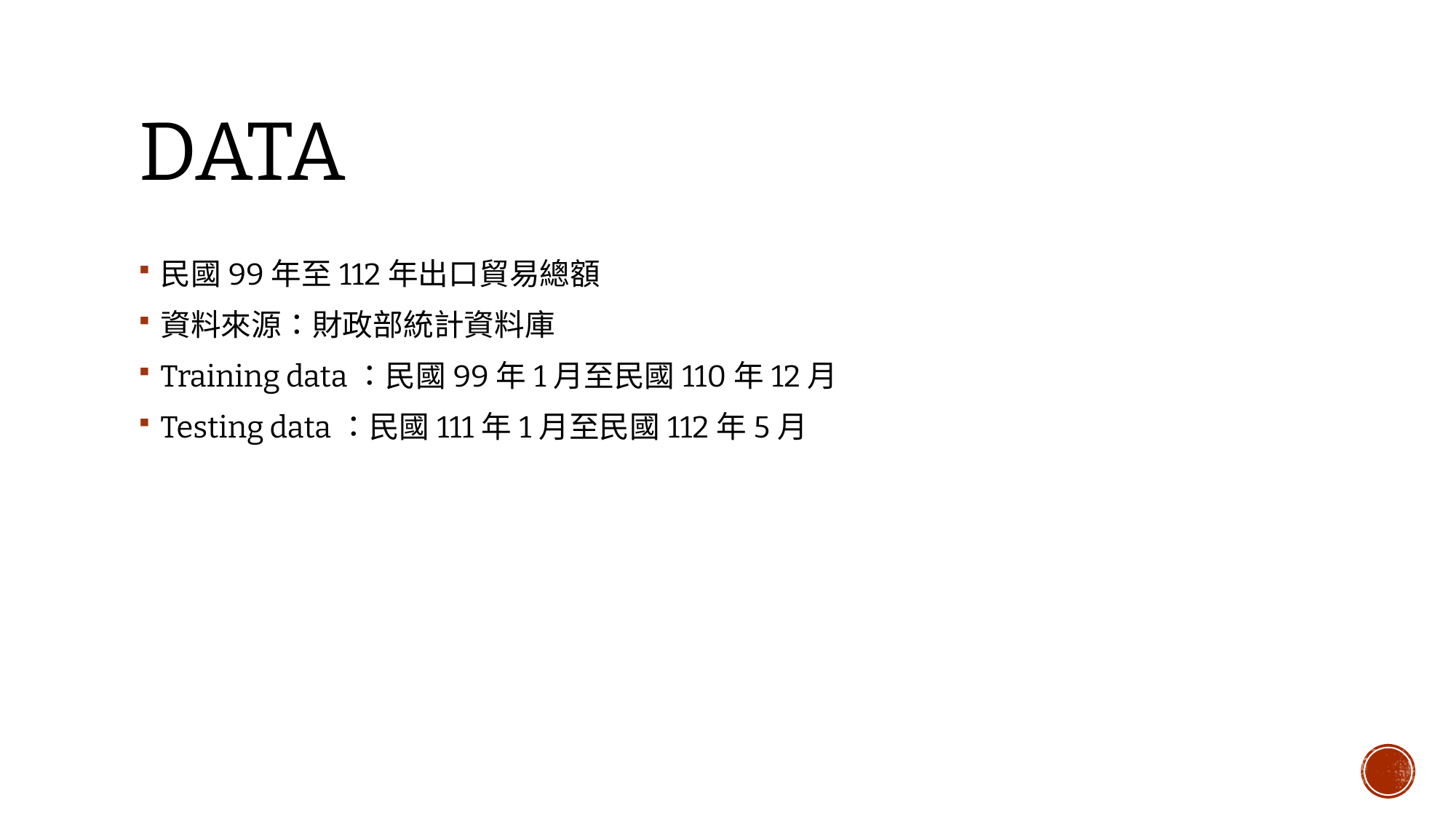

# Data
民國99年至112年出口貿易總額
資料來源：財政部統計資料庫
Training data：民國99年1月至民國110年12月
Testing data：民國111年1月至民國112年5月